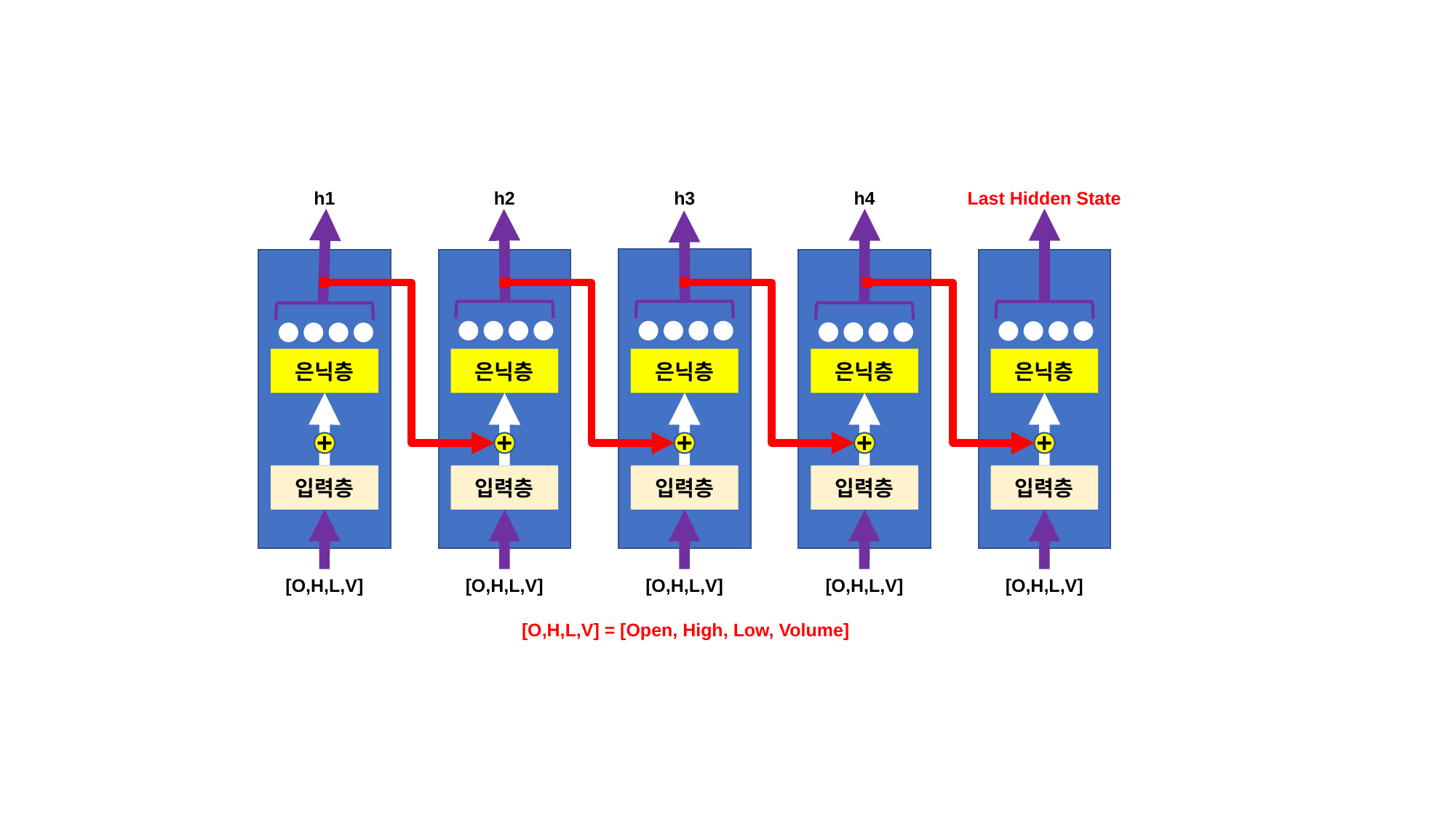

h1

은닉층
+

입력층
[O,H,L,V]
h2

은닉층
+

입력층
[O,H,L,V]
h3

은닉층
+

입력층
[O,H,L,V]
h4

은닉층
+

입력층
[O,H,L,V]
Last Hidden State

은닉층
+

입력층
[O,H,L,V]
[O,H,L,V] = [Open, High, Low, Volume]